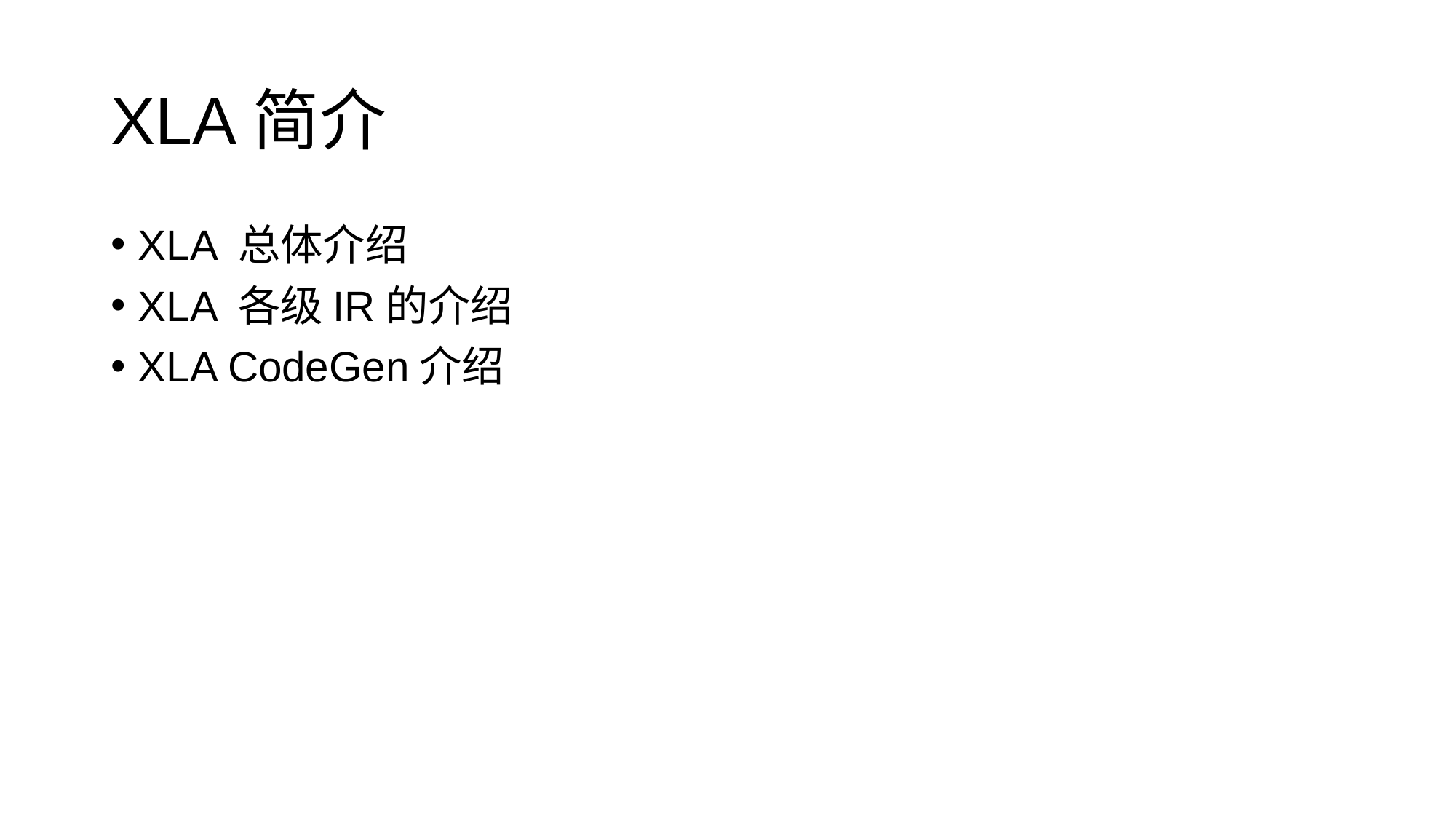

# XLA简介
XLA 总体介绍
XLA 各级IR的介绍
XLA CodeGen介绍